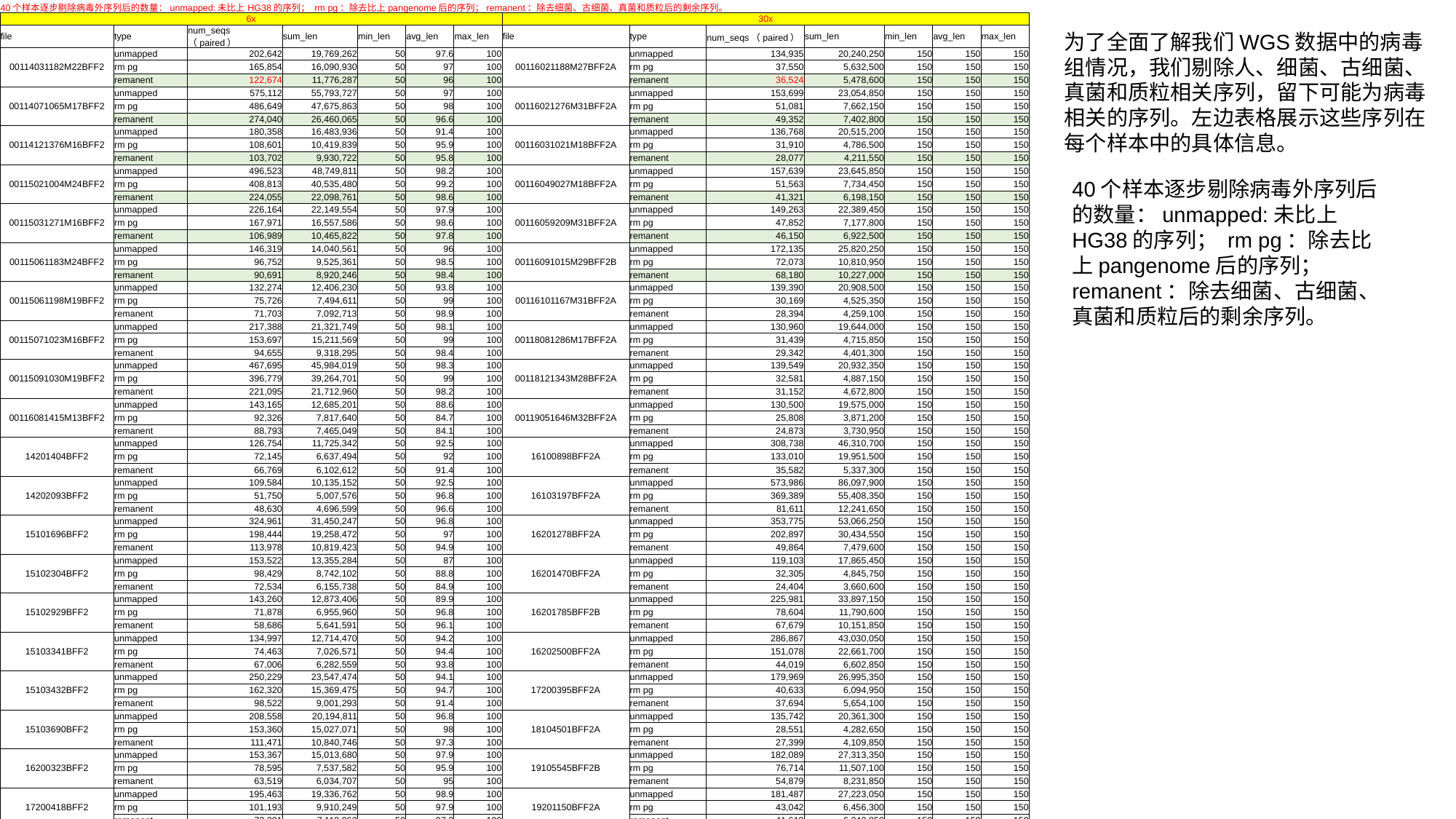

| 40个样本逐步剔除病毒外序列后的数量：unmapped:未比上HG38的序列； rm pg：除去比上pangenome后的序列；remanent：除去细菌、古细菌、真菌和质粒后的剩余序列。 |  |  |  |  |  |  |  |  |  |  |  |  |  |
| --- | --- | --- | --- | --- | --- | --- | --- | --- | --- | --- | --- | --- | --- |
| 6x |  |  |  |  |  |  | 30x |  |  |  |  |  |  |
| file | type | num\_seqs （paired） | sum\_len | min\_len | avg\_len | max\_len | file | type | num\_seqs（paired） | sum\_len | min\_len | avg\_len | max\_len |
| 00114031182M22BFF2 | unmapped | 202,642 | 19,769,262 | 50 | 97.6 | 100 | 00116021188M27BFF2A | unmapped | 134,935 | 20,240,250 | 150 | 150 | 150 |
|  | rm pg | 165,854 | 16,090,930 | 50 | 97 | 100 |  | rm pg | 37,550 | 5,632,500 | 150 | 150 | 150 |
|  | remanent | 122,674 | 11,776,287 | 50 | 96 | 100 |  | remanent | 36,524 | 5,478,600 | 150 | 150 | 150 |
| 00114071065M17BFF2 | unmapped | 575,112 | 55,793,727 | 50 | 97 | 100 | 00116021276M31BFF2A | unmapped | 153,699 | 23,054,850 | 150 | 150 | 150 |
|  | rm pg | 486,649 | 47,675,863 | 50 | 98 | 100 |  | rm pg | 51,081 | 7,662,150 | 150 | 150 | 150 |
|  | remanent | 274,040 | 26,460,065 | 50 | 96.6 | 100 |  | remanent | 49,352 | 7,402,800 | 150 | 150 | 150 |
| 00114121376M16BFF2 | unmapped | 180,358 | 16,483,936 | 50 | 91.4 | 100 | 00116031021M18BFF2A | unmapped | 136,768 | 20,515,200 | 150 | 150 | 150 |
|  | rm pg | 108,601 | 10,419,839 | 50 | 95.9 | 100 |  | rm pg | 31,910 | 4,786,500 | 150 | 150 | 150 |
|  | remanent | 103,702 | 9,930,722 | 50 | 95.8 | 100 |  | remanent | 28,077 | 4,211,550 | 150 | 150 | 150 |
| 00115021004M24BFF2 | unmapped | 496,523 | 48,749,811 | 50 | 98.2 | 100 | 00116049027M18BFF2A | unmapped | 157,639 | 23,645,850 | 150 | 150 | 150 |
|  | rm pg | 408,813 | 40,535,480 | 50 | 99.2 | 100 |  | rm pg | 51,563 | 7,734,450 | 150 | 150 | 150 |
|  | remanent | 224,055 | 22,098,761 | 50 | 98.6 | 100 |  | remanent | 41,321 | 6,198,150 | 150 | 150 | 150 |
| 00115031271M16BFF2 | unmapped | 226,164 | 22,149,554 | 50 | 97.9 | 100 | 00116059209M31BFF2A | unmapped | 149,263 | 22,389,450 | 150 | 150 | 150 |
|  | rm pg | 167,971 | 16,557,586 | 50 | 98.6 | 100 |  | rm pg | 47,852 | 7,177,800 | 150 | 150 | 150 |
|  | remanent | 106,989 | 10,465,822 | 50 | 97.8 | 100 |  | remanent | 46,150 | 6,922,500 | 150 | 150 | 150 |
| 00115061183M24BFF2 | unmapped | 146,319 | 14,040,561 | 50 | 96 | 100 | 00116091015M29BFF2B | unmapped | 172,135 | 25,820,250 | 150 | 150 | 150 |
|  | rm pg | 96,752 | 9,525,361 | 50 | 98.5 | 100 |  | rm pg | 72,073 | 10,810,950 | 150 | 150 | 150 |
|  | remanent | 90,691 | 8,920,246 | 50 | 98.4 | 100 |  | remanent | 68,180 | 10,227,000 | 150 | 150 | 150 |
| 00115061198M19BFF2 | unmapped | 132,274 | 12,406,230 | 50 | 93.8 | 100 | 00116101167M31BFF2A | unmapped | 139,390 | 20,908,500 | 150 | 150 | 150 |
|  | rm pg | 75,726 | 7,494,611 | 50 | 99 | 100 |  | rm pg | 30,169 | 4,525,350 | 150 | 150 | 150 |
|  | remanent | 71,703 | 7,092,713 | 50 | 98.9 | 100 |  | remanent | 28,394 | 4,259,100 | 150 | 150 | 150 |
| 00115071023M16BFF2 | unmapped | 217,388 | 21,321,749 | 50 | 98.1 | 100 | 00118081286M17BFF2A | unmapped | 130,960 | 19,644,000 | 150 | 150 | 150 |
|  | rm pg | 153,697 | 15,211,569 | 50 | 99 | 100 |  | rm pg | 31,439 | 4,715,850 | 150 | 150 | 150 |
|  | remanent | 94,655 | 9,318,295 | 50 | 98.4 | 100 |  | remanent | 29,342 | 4,401,300 | 150 | 150 | 150 |
| 00115091030M19BFF2 | unmapped | 467,695 | 45,984,019 | 50 | 98.3 | 100 | 00118121343M28BFF2A | unmapped | 139,549 | 20,932,350 | 150 | 150 | 150 |
|  | rm pg | 396,779 | 39,264,701 | 50 | 99 | 100 |  | rm pg | 32,581 | 4,887,150 | 150 | 150 | 150 |
|  | remanent | 221,095 | 21,712,960 | 50 | 98.2 | 100 |  | remanent | 31,152 | 4,672,800 | 150 | 150 | 150 |
| 00116081415M13BFF2 | unmapped | 143,165 | 12,685,201 | 50 | 88.6 | 100 | 00119051646M32BFF2A | unmapped | 130,500 | 19,575,000 | 150 | 150 | 150 |
|  | rm pg | 92,326 | 7,817,640 | 50 | 84.7 | 100 |  | rm pg | 25,808 | 3,871,200 | 150 | 150 | 150 |
|  | remanent | 88,793 | 7,465,049 | 50 | 84.1 | 100 |  | remanent | 24,873 | 3,730,950 | 150 | 150 | 150 |
| 14201404BFF2 | unmapped | 126,754 | 11,725,342 | 50 | 92.5 | 100 | 16100898BFF2A | unmapped | 308,738 | 46,310,700 | 150 | 150 | 150 |
|  | rm pg | 72,145 | 6,637,494 | 50 | 92 | 100 |  | rm pg | 133,010 | 19,951,500 | 150 | 150 | 150 |
|  | remanent | 66,769 | 6,102,612 | 50 | 91.4 | 100 |  | remanent | 35,582 | 5,337,300 | 150 | 150 | 150 |
| 14202093BFF2 | unmapped | 109,584 | 10,135,152 | 50 | 92.5 | 100 | 16103197BFF2A | unmapped | 573,986 | 86,097,900 | 150 | 150 | 150 |
|  | rm pg | 51,750 | 5,007,576 | 50 | 96.8 | 100 |  | rm pg | 369,389 | 55,408,350 | 150 | 150 | 150 |
|  | remanent | 48,630 | 4,696,599 | 50 | 96.6 | 100 |  | remanent | 81,611 | 12,241,650 | 150 | 150 | 150 |
| 15101696BFF2 | unmapped | 324,961 | 31,450,247 | 50 | 96.8 | 100 | 16201278BFF2A | unmapped | 353,775 | 53,066,250 | 150 | 150 | 150 |
|  | rm pg | 198,444 | 19,258,472 | 50 | 97 | 100 |  | rm pg | 202,897 | 30,434,550 | 150 | 150 | 150 |
|  | remanent | 113,978 | 10,819,423 | 50 | 94.9 | 100 |  | remanent | 49,864 | 7,479,600 | 150 | 150 | 150 |
| 15102304BFF2 | unmapped | 153,522 | 13,355,284 | 50 | 87 | 100 | 16201470BFF2A | unmapped | 119,103 | 17,865,450 | 150 | 150 | 150 |
|  | rm pg | 98,429 | 8,742,102 | 50 | 88.8 | 100 |  | rm pg | 32,305 | 4,845,750 | 150 | 150 | 150 |
|  | remanent | 72,534 | 6,155,738 | 50 | 84.9 | 100 |  | remanent | 24,404 | 3,660,600 | 150 | 150 | 150 |
| 15102929BFF2 | unmapped | 143,260 | 12,873,406 | 50 | 89.9 | 100 | 16201785BFF2B | unmapped | 225,981 | 33,897,150 | 150 | 150 | 150 |
|  | rm pg | 71,878 | 6,955,960 | 50 | 96.8 | 100 |  | rm pg | 78,604 | 11,790,600 | 150 | 150 | 150 |
|  | remanent | 58,686 | 5,641,591 | 50 | 96.1 | 100 |  | remanent | 67,679 | 10,151,850 | 150 | 150 | 150 |
| 15103341BFF2 | unmapped | 134,997 | 12,714,470 | 50 | 94.2 | 100 | 16202500BFF2A | unmapped | 286,867 | 43,030,050 | 150 | 150 | 150 |
|  | rm pg | 74,463 | 7,026,571 | 50 | 94.4 | 100 |  | rm pg | 151,078 | 22,661,700 | 150 | 150 | 150 |
|  | remanent | 67,006 | 6,282,559 | 50 | 93.8 | 100 |  | remanent | 44,019 | 6,602,850 | 150 | 150 | 150 |
| 15103432BFF2 | unmapped | 250,229 | 23,547,474 | 50 | 94.1 | 100 | 17200395BFF2A | unmapped | 179,969 | 26,995,350 | 150 | 150 | 150 |
|  | rm pg | 162,320 | 15,369,475 | 50 | 94.7 | 100 |  | rm pg | 40,633 | 6,094,950 | 150 | 150 | 150 |
|  | remanent | 98,522 | 9,001,293 | 50 | 91.4 | 100 |  | remanent | 37,694 | 5,654,100 | 150 | 150 | 150 |
| 15103690BFF2 | unmapped | 208,558 | 20,194,811 | 50 | 96.8 | 100 | 18104501BFF2A | unmapped | 135,742 | 20,361,300 | 150 | 150 | 150 |
|  | rm pg | 153,360 | 15,027,071 | 50 | 98 | 100 |  | rm pg | 28,551 | 4,282,650 | 150 | 150 | 150 |
|  | remanent | 111,471 | 10,840,746 | 50 | 97.3 | 100 |  | remanent | 27,399 | 4,109,850 | 150 | 150 | 150 |
| 16200323BFF2 | unmapped | 153,367 | 15,013,680 | 50 | 97.9 | 100 | 19105545BFF2B | unmapped | 182,089 | 27,313,350 | 150 | 150 | 150 |
|  | rm pg | 78,595 | 7,537,582 | 50 | 95.9 | 100 |  | rm pg | 76,714 | 11,507,100 | 150 | 150 | 150 |
|  | remanent | 63,519 | 6,034,707 | 50 | 95 | 100 |  | remanent | 54,879 | 8,231,850 | 150 | 150 | 150 |
| 17200418BFF2 | unmapped | 195,463 | 19,336,762 | 50 | 98.9 | 100 | 19201150BFF2A | unmapped | 181,487 | 27,223,050 | 150 | 150 | 150 |
|  | rm pg | 101,193 | 9,910,249 | 50 | 97.9 | 100 |  | rm pg | 43,042 | 6,456,300 | 150 | 150 | 150 |
|  | remanent | 73,201 | 7,113,062 | 50 | 97.2 | 100 |  | remanent | 41,619 | 6,242,850 | 150 | 150 | 150 |
为了全面了解我们WGS数据中的病毒组情况，我们剔除人、细菌、古细菌、真菌和质粒相关序列，留下可能为病毒相关的序列。左边表格展示这些序列在每个样本中的具体信息。
40个样本逐步剔除病毒外序列后的数量：unmapped:未比上HG38的序列； rm pg：除去比上pangenome后的序列；remanent：除去细菌、古细菌、真菌和质粒后的剩余序列。